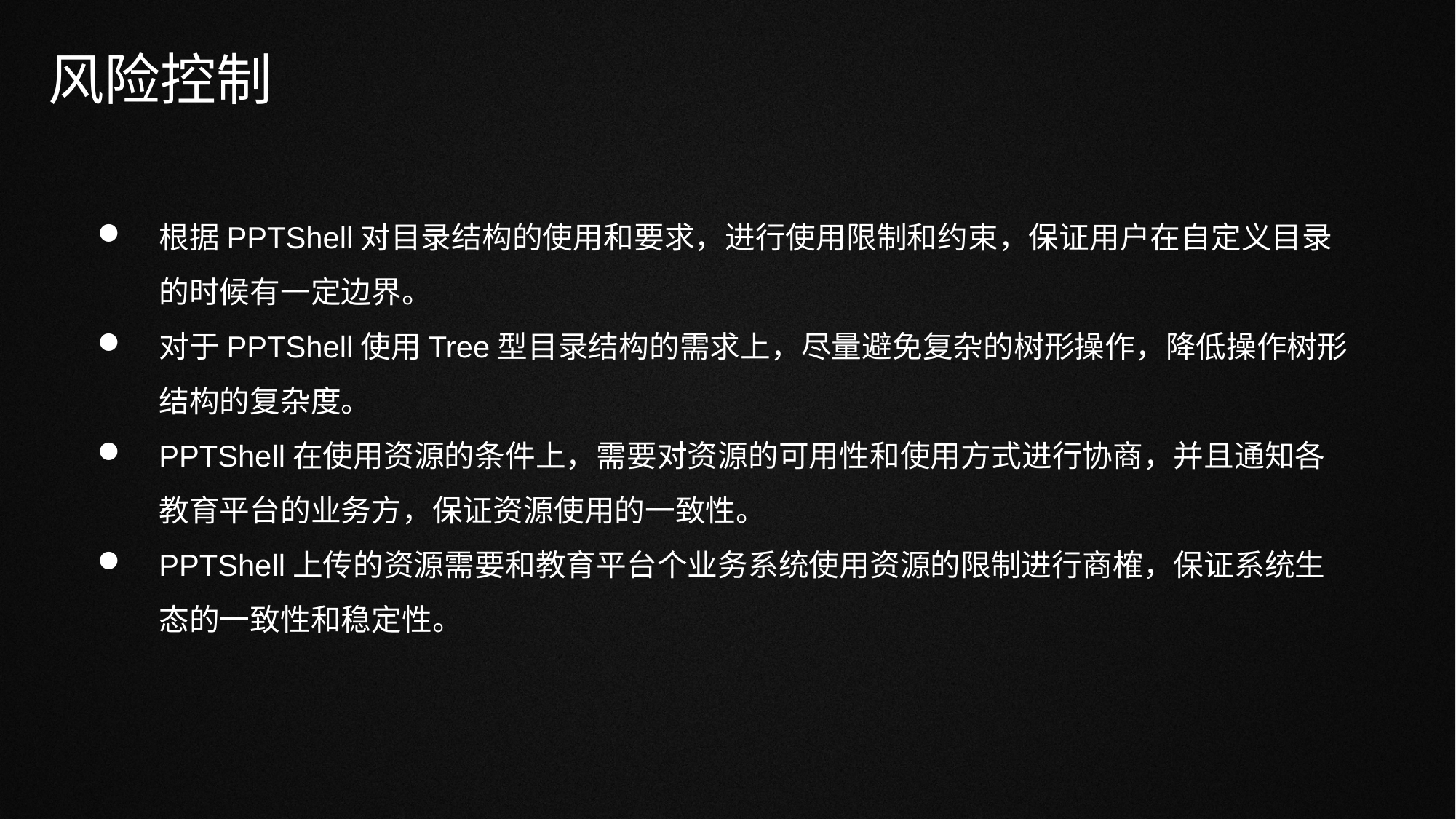

# 风险控制
根据PPTShell对目录结构的使用和要求，进行使用限制和约束，保证用户在自定义目录的时候有一定边界。
对于PPTShell使用Tree型目录结构的需求上，尽量避免复杂的树形操作，降低操作树形结构的复杂度。
PPTShell在使用资源的条件上，需要对资源的可用性和使用方式进行协商，并且通知各教育平台的业务方，保证资源使用的一致性。
PPTShell上传的资源需要和教育平台个业务系统使用资源的限制进行商榷，保证系统生态的一致性和稳定性。